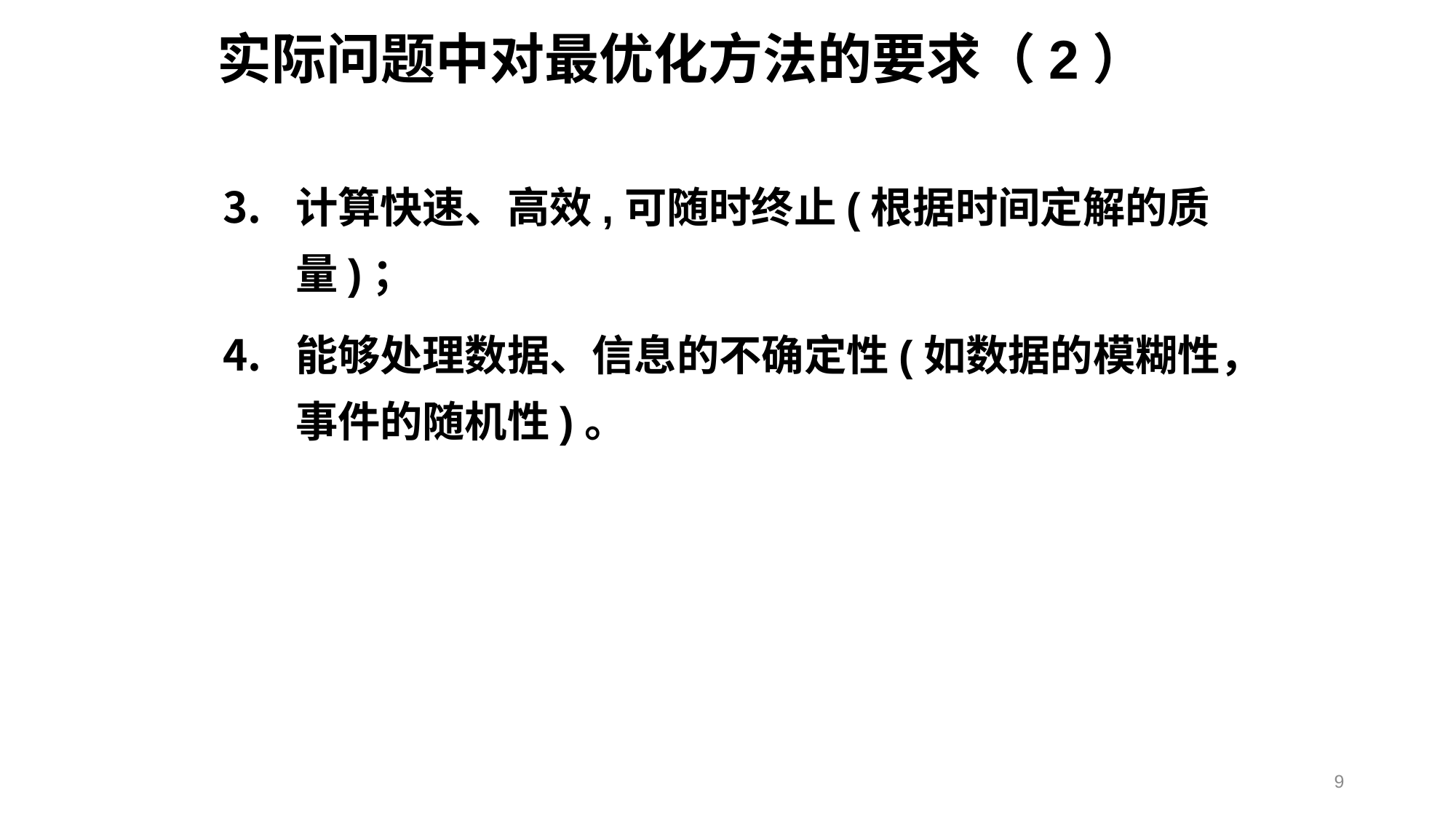

# 实际问题中对最优化方法的要求（2）
计算快速、高效,可随时终止(根据时间定解的质量)；
能够处理数据、信息的不确定性(如数据的模糊性，事件的随机性)。
9